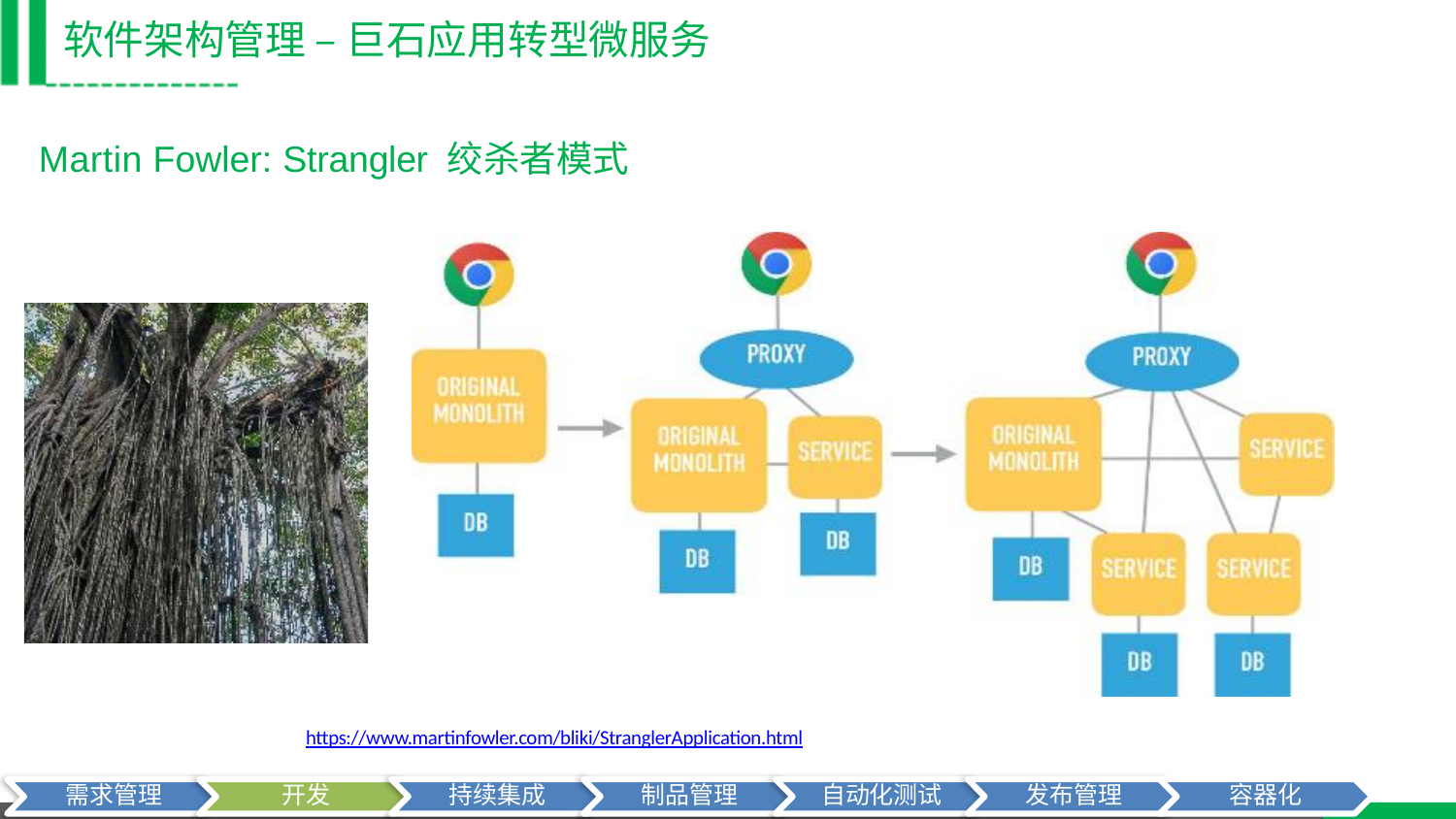

软件架构管理 – 巨石应用转型微服务
Martin Fowler: Strangler 绞杀者模式

https://www.martinfowler.com/bliki/StranglerApplication.html

需求管理
开发
持续集成
制品管理
自动化测试
发布管理
容器化